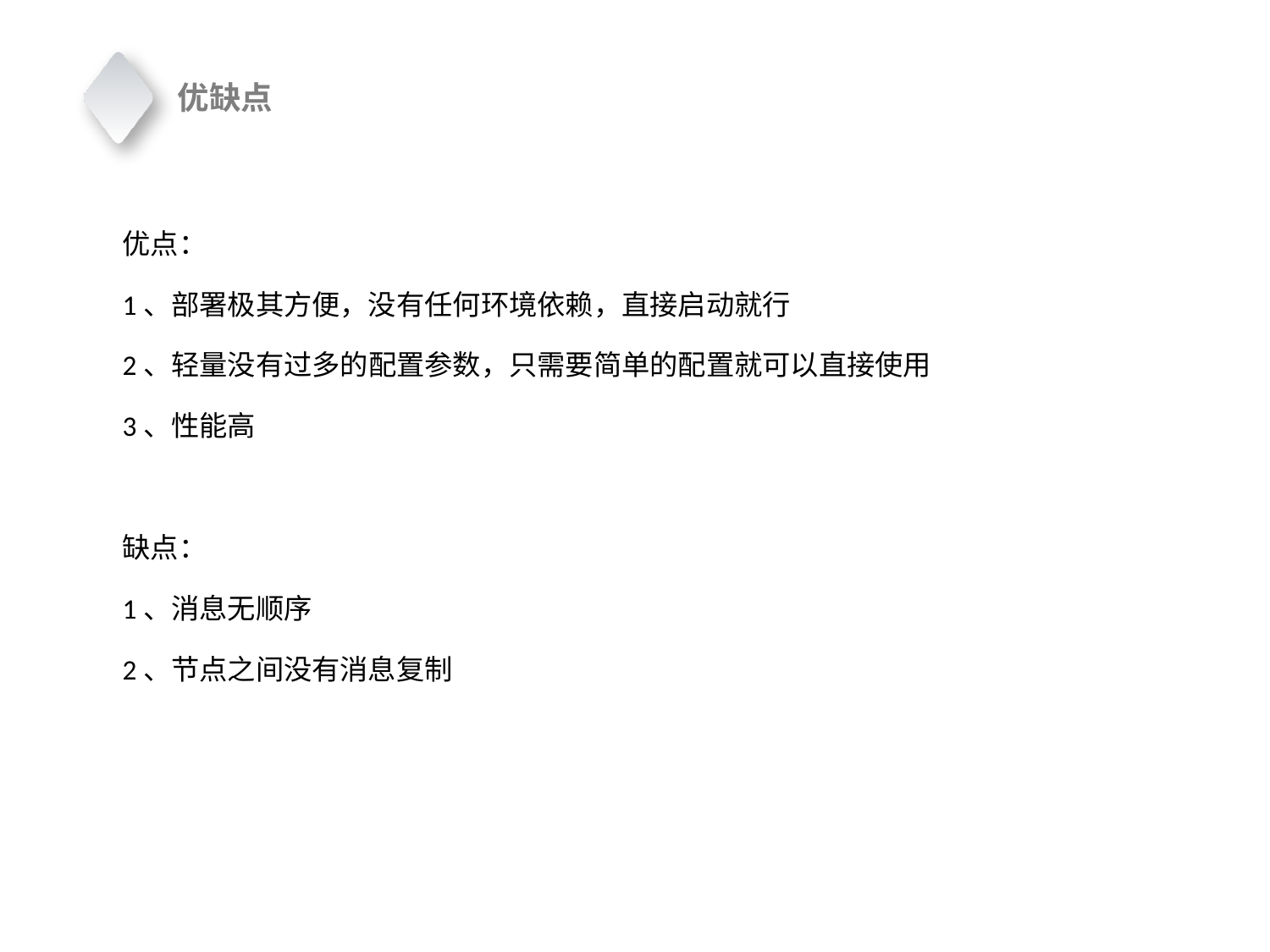

优缺点
优点：
1、部署极其方便，没有任何环境依赖，直接启动就行
2、轻量没有过多的配置参数，只需要简单的配置就可以直接使用
3、性能高

缺点：
1、消息无顺序
2、节点之间没有消息复制